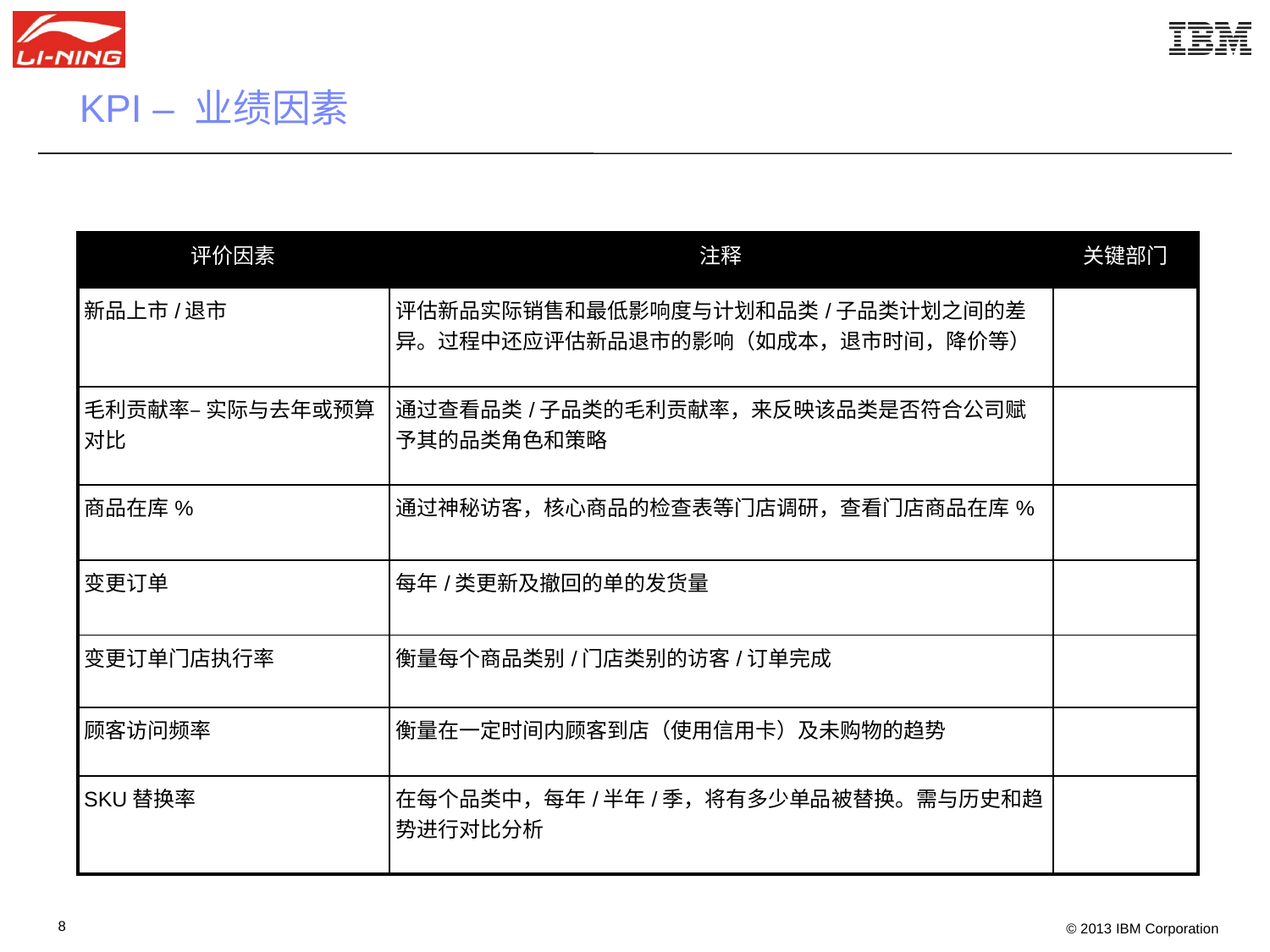

KPI – 业绩因素
| 评价因素 | 注释 | 关键部门 |
| --- | --- | --- |
| 新品上市/退市 | 评估新品实际销售和最低影响度与计划和品类/子品类计划之间的差异。过程中还应评估新品退市的影响（如成本，退市时间，降价等） |  |
| 毛利贡献率– 实际与去年或预算对比 | 通过查看品类/子品类的毛利贡献率，来反映该品类是否符合公司赋予其的品类角色和策略 |  |
| 商品在库% | 通过神秘访客，核心商品的检查表等门店调研，查看门店商品在库% |  |
| 变更订单 | 每年/类更新及撤回的单的发货量 |  |
| 变更订单门店执行率 | 衡量每个商品类别/门店类别的访客/订单完成 |  |
| 顾客访问频率 | 衡量在一定时间内顾客到店（使用信用卡）及未购物的趋势 |  |
| SKU替换率 | 在每个品类中，每年/半年/季，将有多少单品被替换。需与历史和趋势进行对比分析 |  |